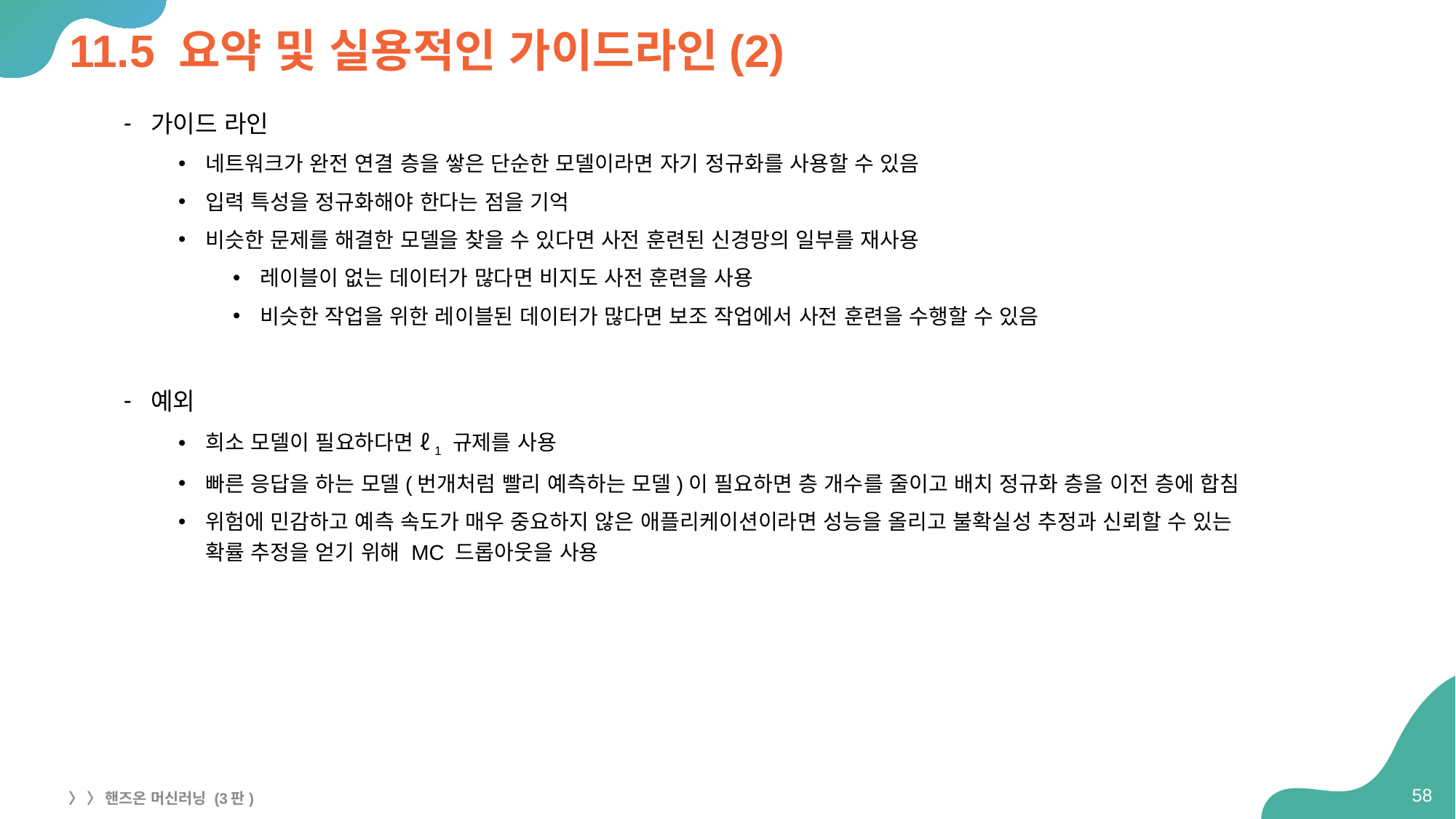

# 11.5 요약 및 실용적인 가이드라인(2)
가이드 라인
네트워크가 완전 연결 층을 쌓은 단순한 모델이라면 자기 정규화를 사용할 수 있음
입력 특성을 정규화해야 한다는 점을 기억
비슷한 문제를 해결한 모델을 찾을 수 있다면 사전 훈련된 신경망의 일부를 재사용
레이블이 없는 데이터가 많다면 비지도 사전 훈련을 사용
비슷한 작업을 위한 레이블된 데이터가 많다면 보조 작업에서 사전 훈련을 수행할 수 있음

예외
희소 모델이 필요하다면 ℓ1 규제를 사용
빠른 응답을 하는 모델(번개처럼 빨리 예측하는 모델)이 필요하면 층 개수를 줄이고 배치 정규화 층을 이전 층에 합침
위험에 민감하고 예측 속도가 매우 중요하지 않은 애플리케이션이라면 성능을 올리고 불확실성 추정과 신뢰할 수 있는
확률 추정을 얻기 위해 MC 드롭아웃을 사용

58
〉 〉 핸즈온 머신러닝 (3판)